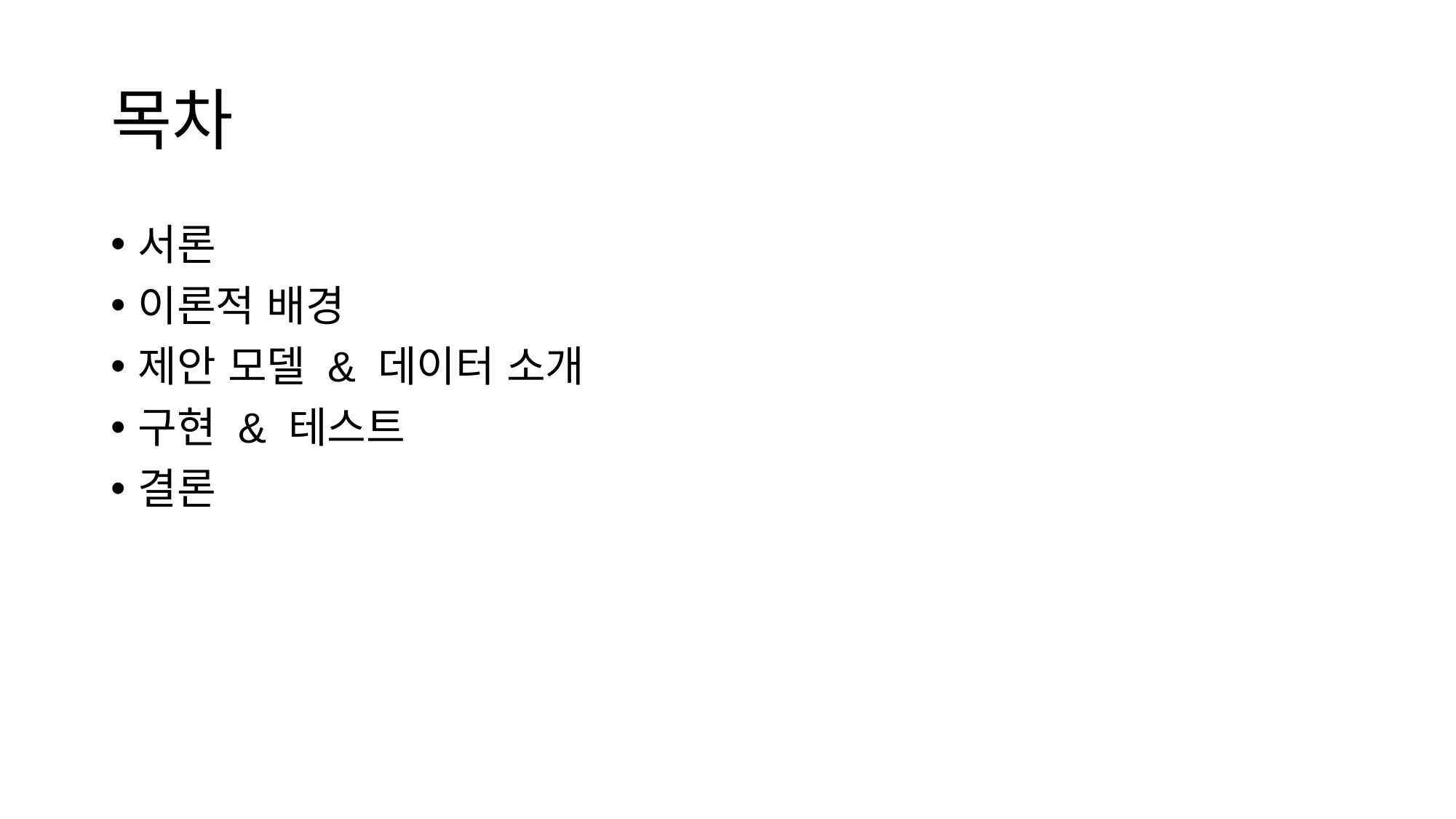

# 목차
서론
이론적 배경
제안 모델 & 데이터 소개
구현 & 테스트
결론